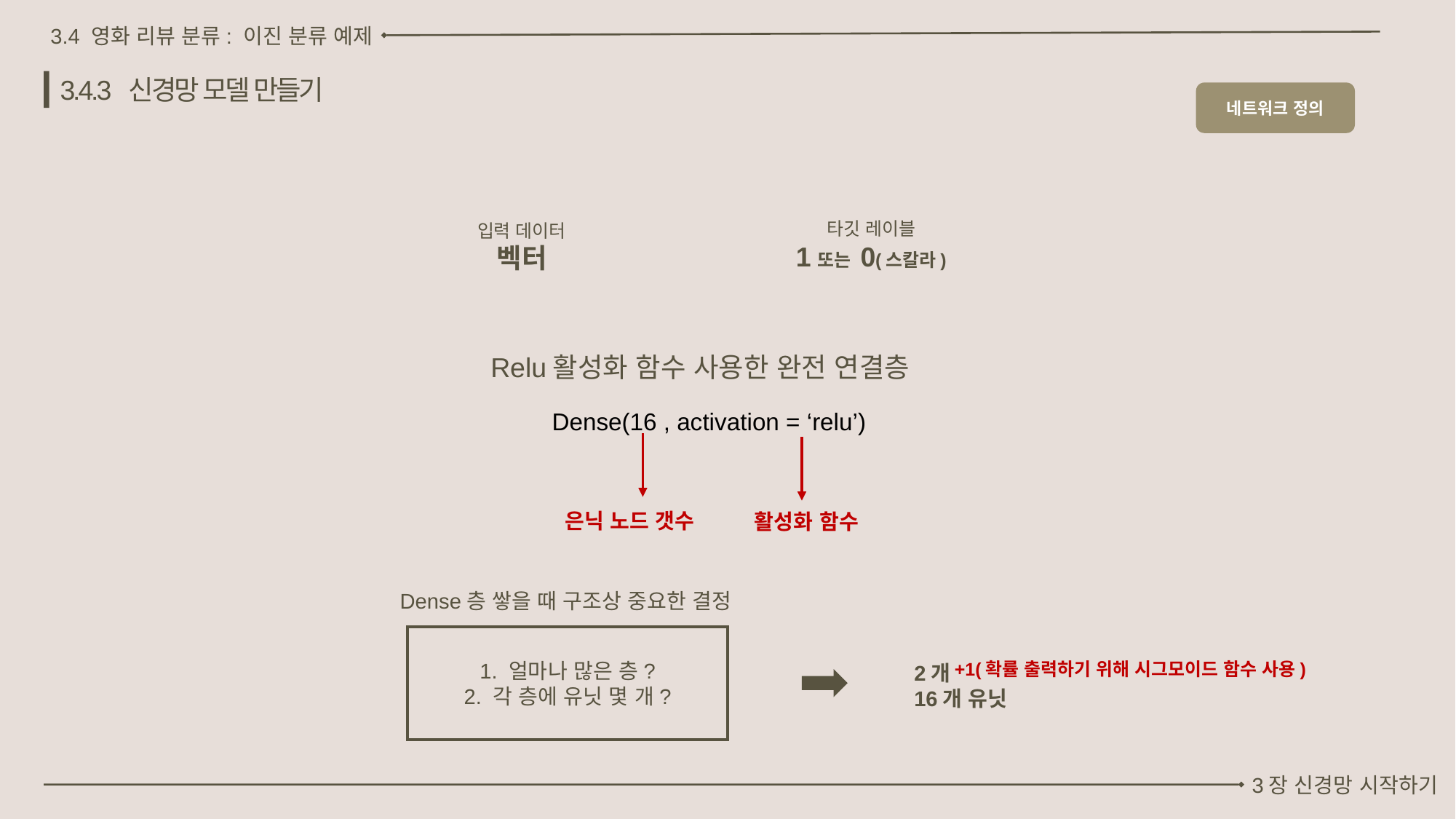

3.4 영화 리뷰 분류: 이진 분류 예제
3.4.3  신경망 모델 만들기

네트워크 정의
타깃 레이블
1또는 0(스칼라)
입력 데이터
벡터
Relu활성화 함수 사용한 완전 연결층
Dense(16 , activation = ‘relu’)
은닉 노드 갯수
활성화 함수
Dense층 쌓을 때 구조상 중요한 결정
1. 얼마나 많은 층?
2. 각 층에 유닛 몇 개?
2개
16개 유닛

+1(확률 출력하기 위해 시그모이드 함수 사용)
3장 신경망 시작하기